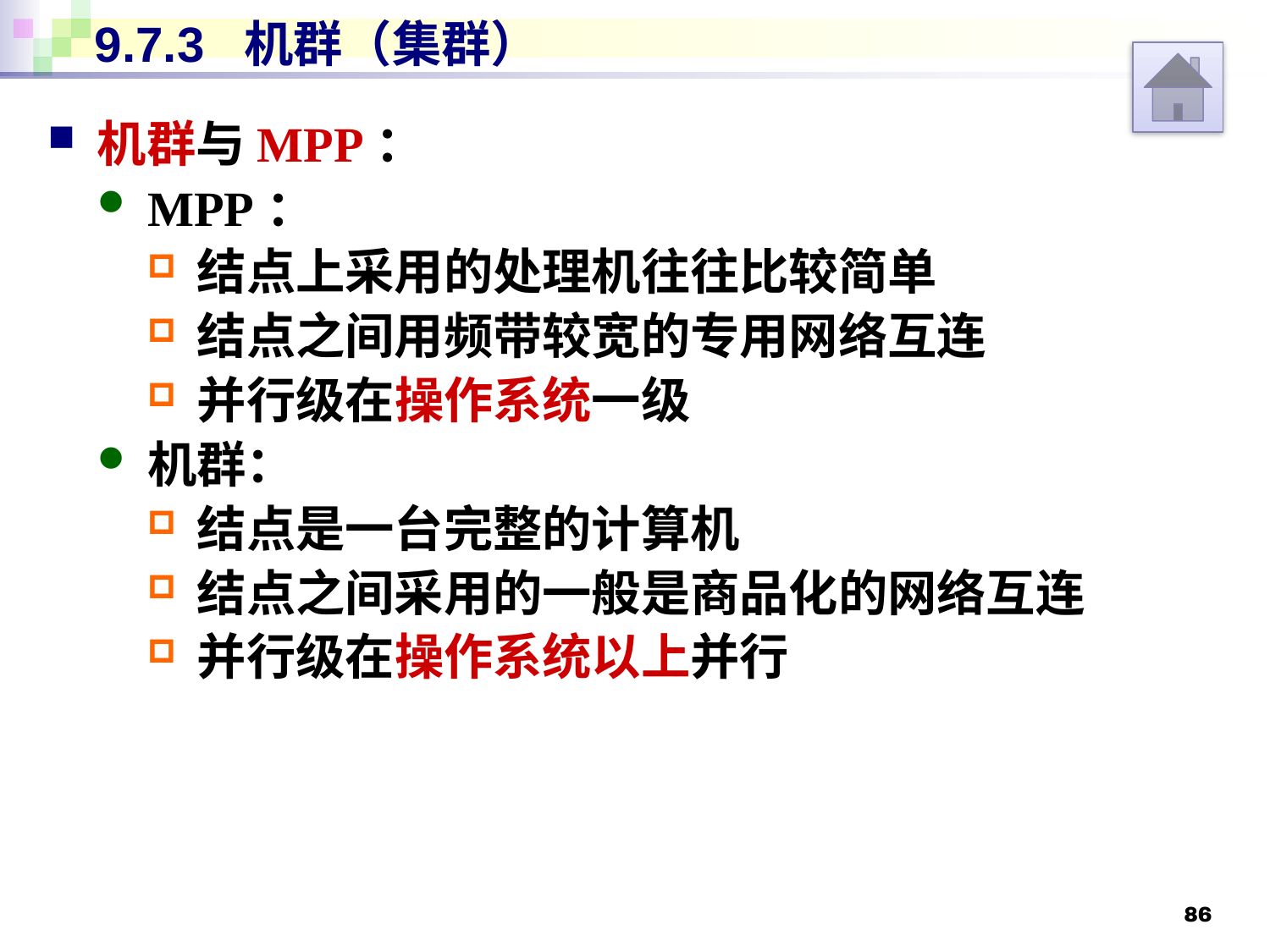

# 9.7.3  机群（集群）

机群与MPP：
MPP：
结点上采用的处理机往往比较简单
结点之间用频带较宽的专用网络互连
并行级在操作系统一级
机群：
结点是一台完整的计算机
结点之间采用的一般是商品化的网络互连
并行级在操作系统以上并行
86